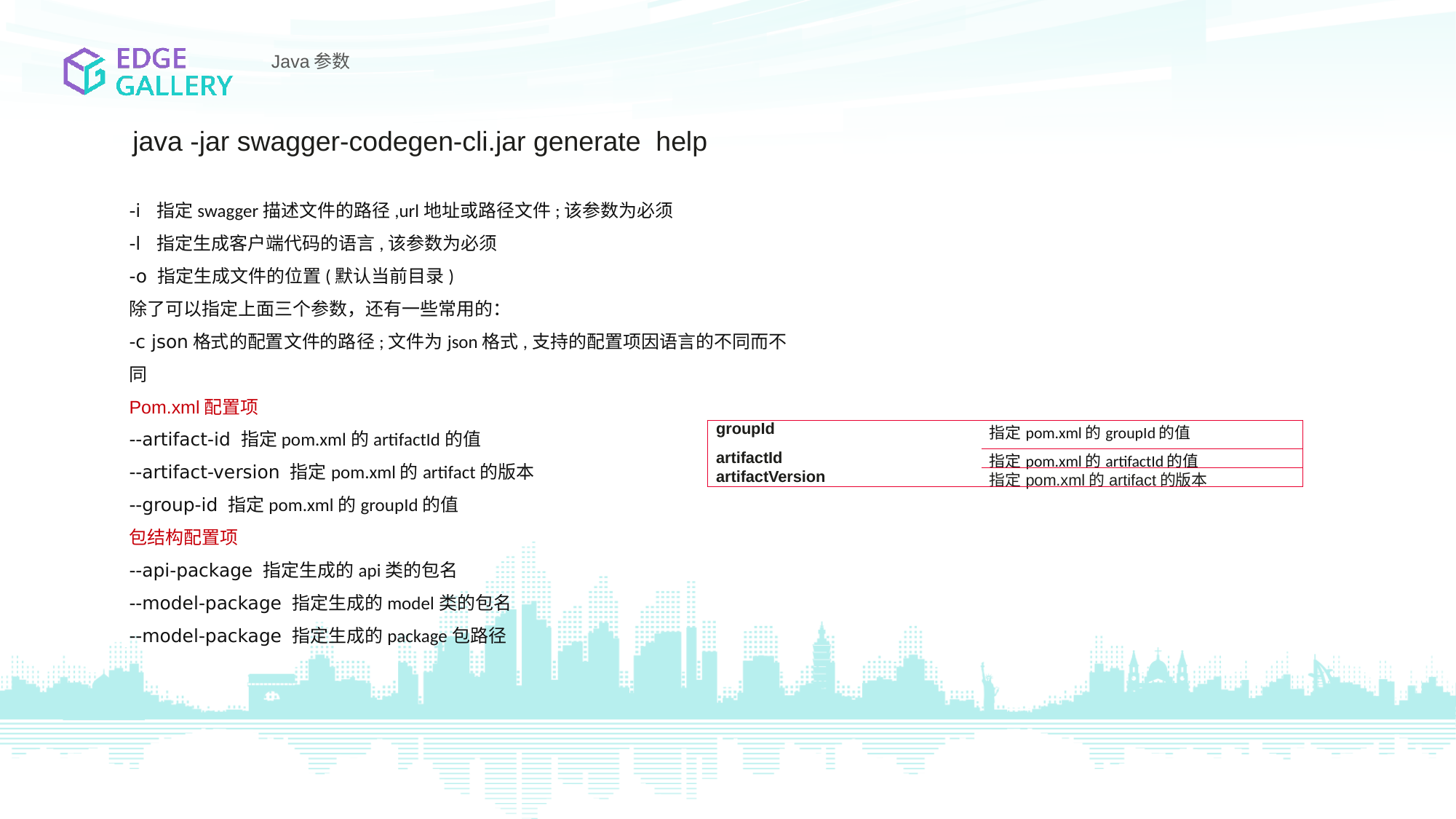

Java参数
java -jar swagger-codegen-cli.jar generate  help
-i  指定swagger描述文件的路径,url地址或路径文件;该参数为必须
-l  指定生成客户端代码的语言,该参数为必须
-o 指定生成文件的位置(默认当前目录)
除了可以指定上面三个参数，还有一些常用的：
-c json格式的配置文件的路径;文件为json格式,支持的配置项因语言的不同而不同
Pom.xml配置项
--artifact-id 指定pom.xml的artifactId的值
--artifact-version 指定pom.xml的artifact的版本
--group-id 指定pom.xml的groupId的值
包结构配置项
--api-package 指定生成的api类的包名
--model-package 指定生成的model类的包名
--model-package 指定生成的package包路径

| groupId | 指定pom.xml的groupId的值 |
| --- | --- |
| artifactId | 指定pom.xml的artifactId的值 |
| artifactVersion | 指定pom.xml的artifact的版本 |